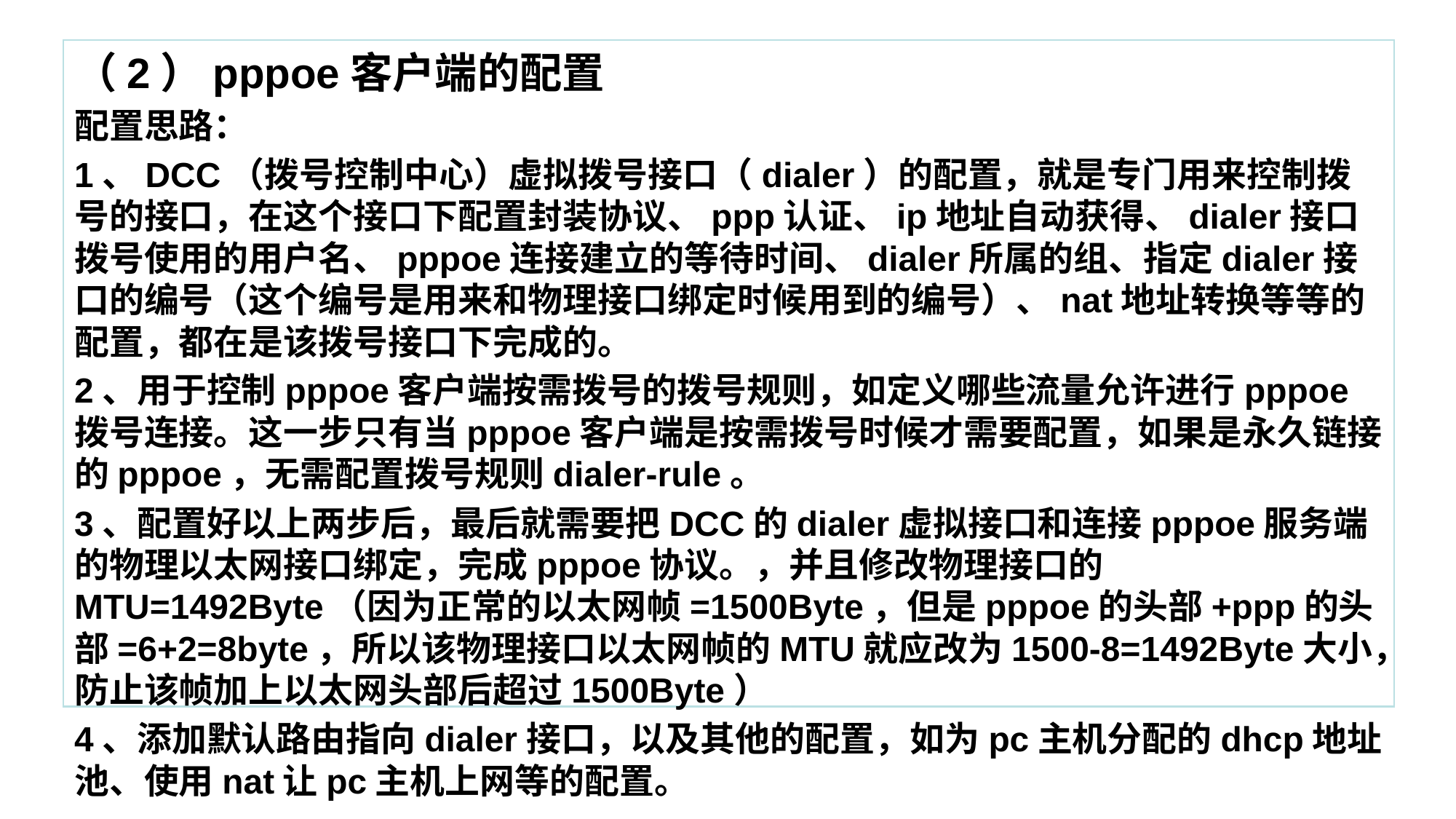

（2）pppoe客户端的配置
配置思路：
1、DCC（拨号控制中心）虚拟拨号接口（dialer）的配置，就是专门用来控制拨号的接口，在这个接口下配置封装协议、ppp认证、ip地址自动获得、dialer接口拨号使用的用户名、pppoe连接建立的等待时间、dialer所属的组、指定dialer接口的编号（这个编号是用来和物理接口绑定时候用到的编号）、nat地址转换等等的配置，都在是该拨号接口下完成的。
2、用于控制pppoe客户端按需拨号的拨号规则，如定义哪些流量允许进行pppoe拨号连接。这一步只有当pppoe客户端是按需拨号时候才需要配置，如果是永久链接的pppoe，无需配置拨号规则dialer-rule。
3、配置好以上两步后，最后就需要把DCC的dialer虚拟接口和连接pppoe服务端的物理以太网接口绑定，完成pppoe协议。，并且修改物理接口的MTU=1492Byte（因为正常的以太网帧=1500Byte，但是pppoe的头部+ppp的头部=6+2=8byte，所以该物理接口以太网帧的MTU就应改为1500-8=1492Byte大小，防止该帧加上以太网头部后超过1500Byte）
4、添加默认路由指向dialer接口，以及其他的配置，如为pc主机分配的dhcp地址池、使用nat让pc主机上网等的配置。